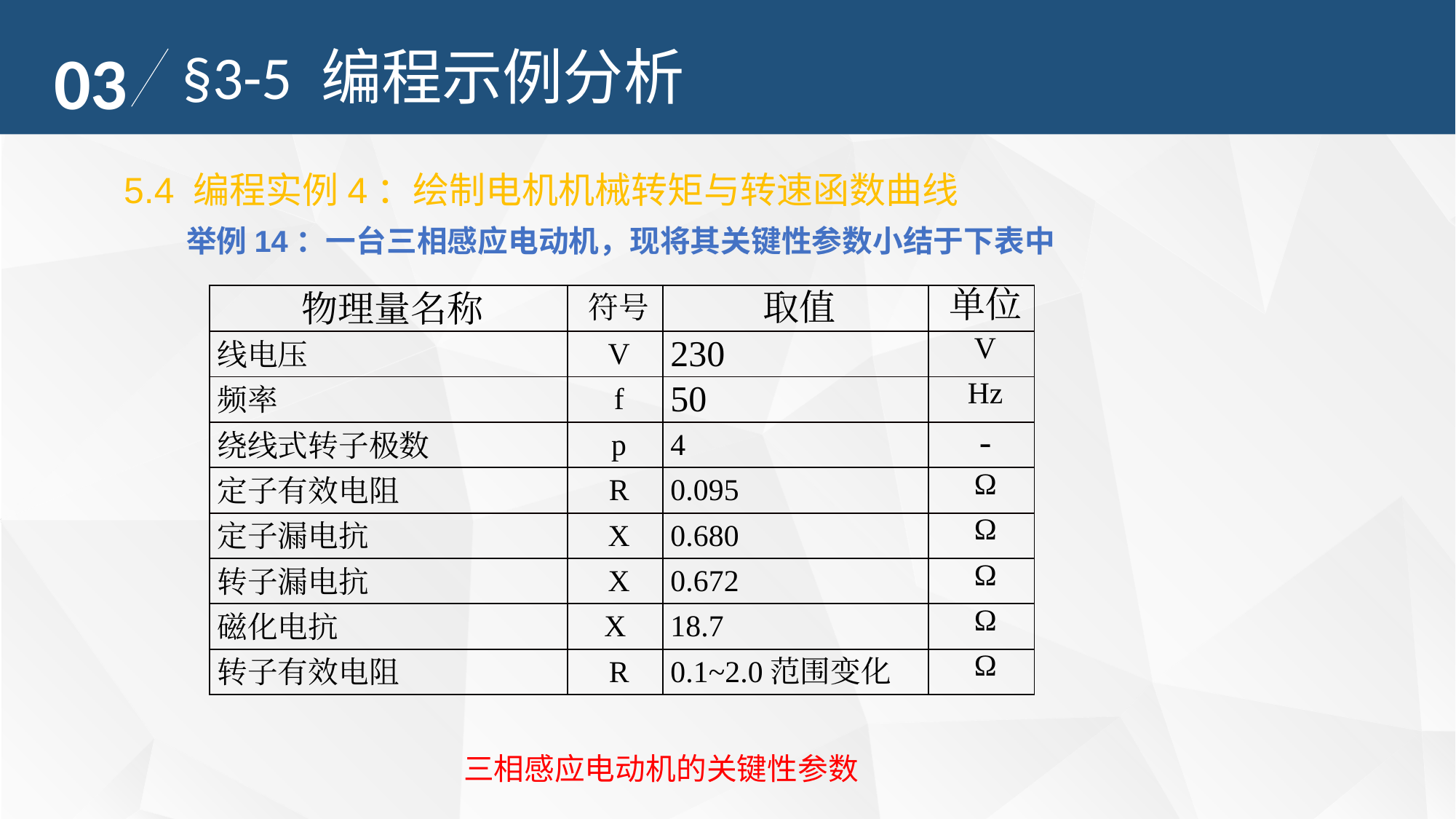

03
§3-5 编程示例分析
5.4 编程实例4：绘制电机机械转矩与转速函数曲线
        举例14：一台三相感应电动机，现将其关键性参数小结于下表中
| 物理量名称 | 符号 | 取值 | 单位 |
| --- | --- | --- | --- |
| 线电压 | V | 230 | V |
| 频率 | f | 50 | Hz |
| 绕线式转子极数 | p | 4 | - |
| 定子有效电阻 | R | 0.095 | Ω |
| 定子漏电抗 | X | 0.680 | Ω |
| 转子漏电抗 | X | 0.672 | Ω |
| 磁化电抗 | X | 18.7 | Ω |
| 转子有效电阻 | R | 0.1~2.0范围变化 | Ω |
三相感应电动机的关键性参数